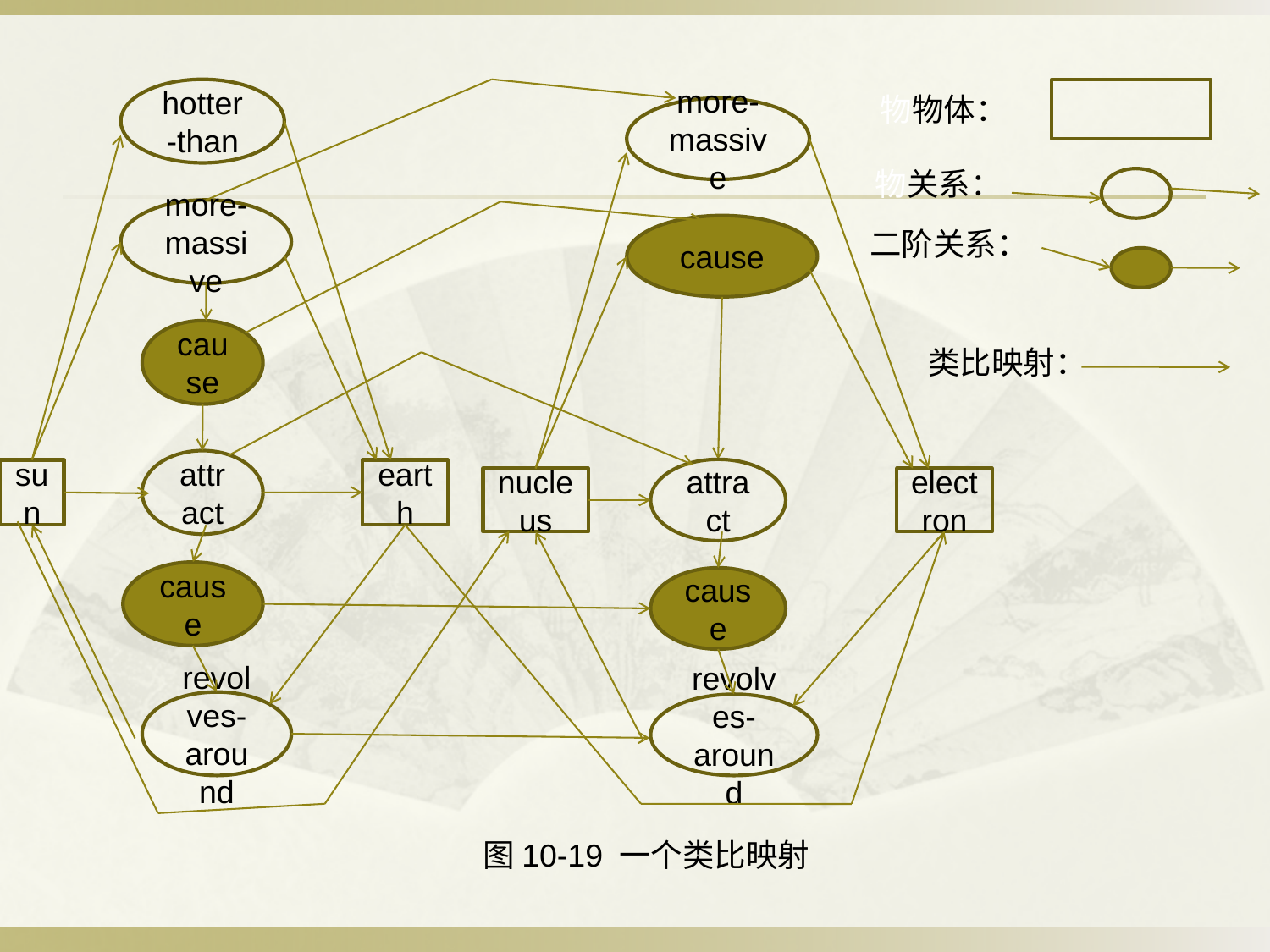

hotter-than
more-massive
cause
attract
sun
earth
cause
revolves-around
more-massive
cause
attract
nucleus
electron
cause
revolves-around

物物体：
物关系：

二阶关系：

类比映射：
图10-19 一个类比映射